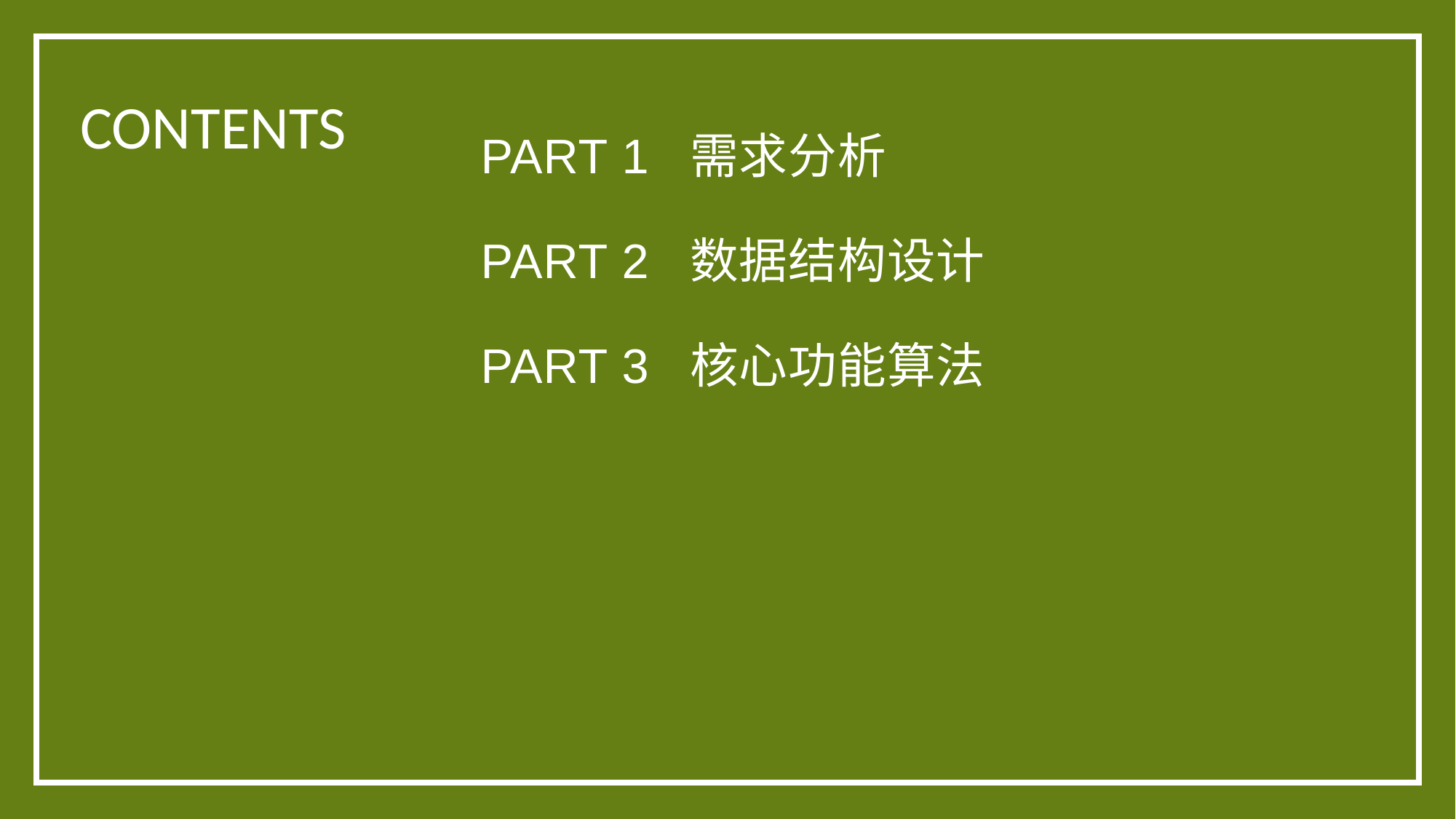

CONTENTS
part 1  需求分析

part 2  数据结构设计

part 3  核心功能算法